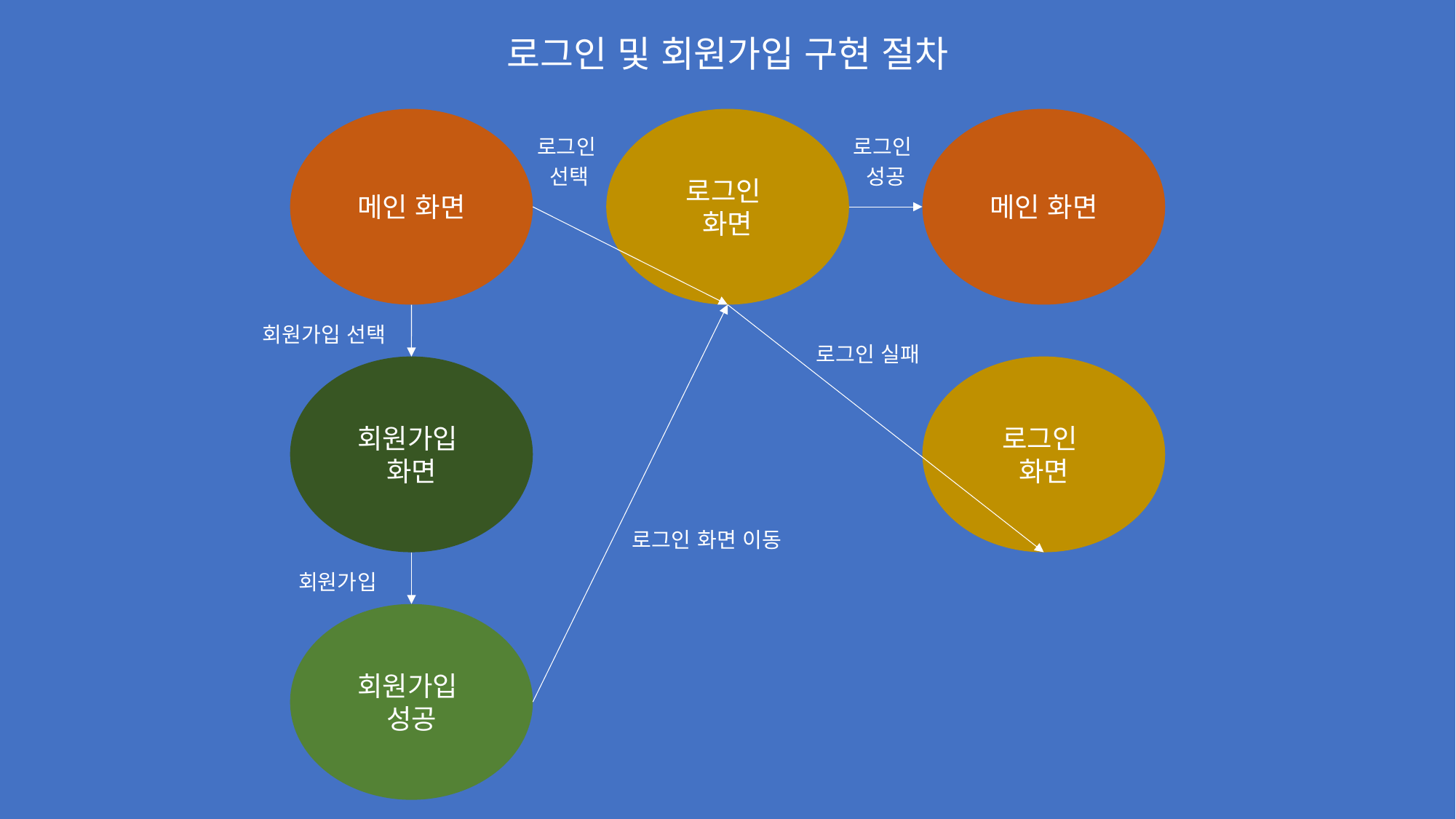

# 로그인 및 회원가입 구현 절차
메인 화면
로그인
화면
메인 화면
로그인
선택
로그인
성공
회원가입 선택
로그인 실패
회원가입
화면
로그인
화면
로그인 화면 이동
회원가입
회원가입
성공